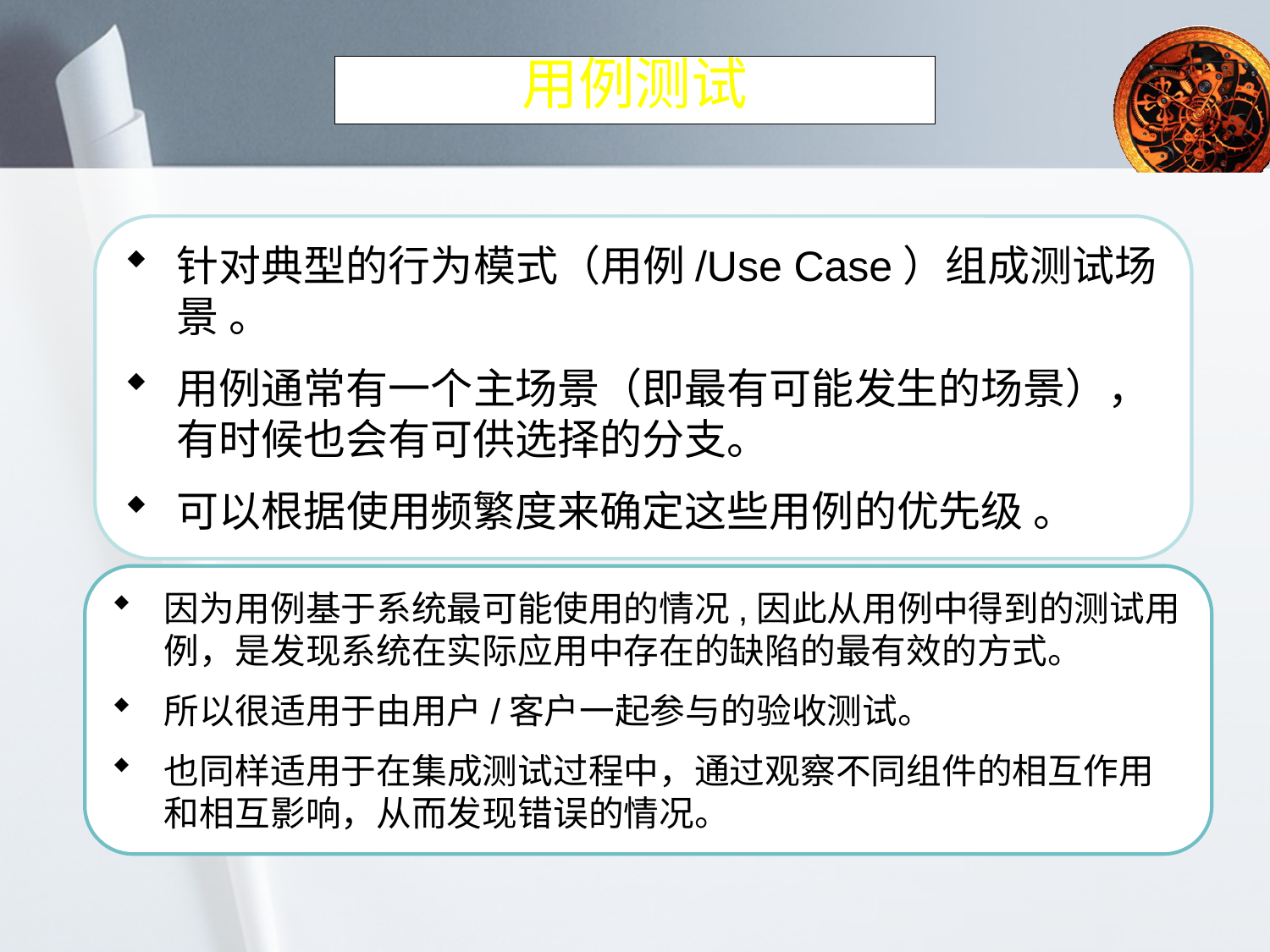

用例测试
针对典型的行为模式（用例/Use Case）组成测试场景 。
用例通常有一个主场景（即最有可能发生的场景），有时候也会有可供选择的分支。
可以根据使用频繁度来确定这些用例的优先级 。

因为用例基于系统最可能使用的情况,因此从用例中得到的测试用例，是发现系统在实际应用中存在的缺陷的最有效的方式。
所以很适用于由用户/客户一起参与的验收测试。
也同样适用于在集成测试过程中，通过观察不同组件的相互作用和相互影响，从而发现错误的情况。